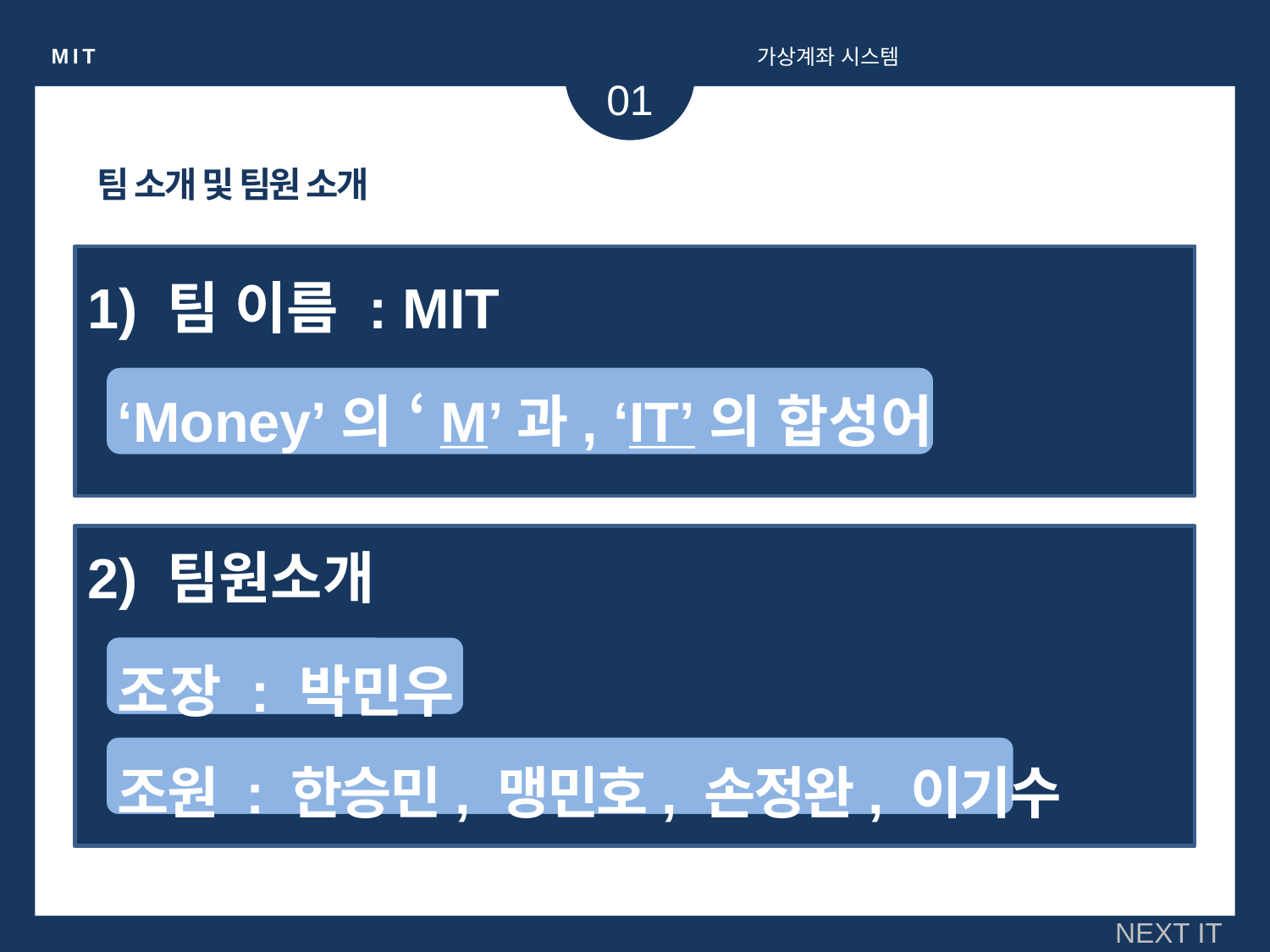

M  I  T
가상계좌 시스템
01

팀 소개 및 팀원 소개

1) 팀 이름 : MIT
‘Money’의 ‘M’과, ‘IT’의 합성어

2) 팀원소개
조장 : 박민우
조원 : 한승민, 맹민호, 손정완, 이기수

NEXT IT